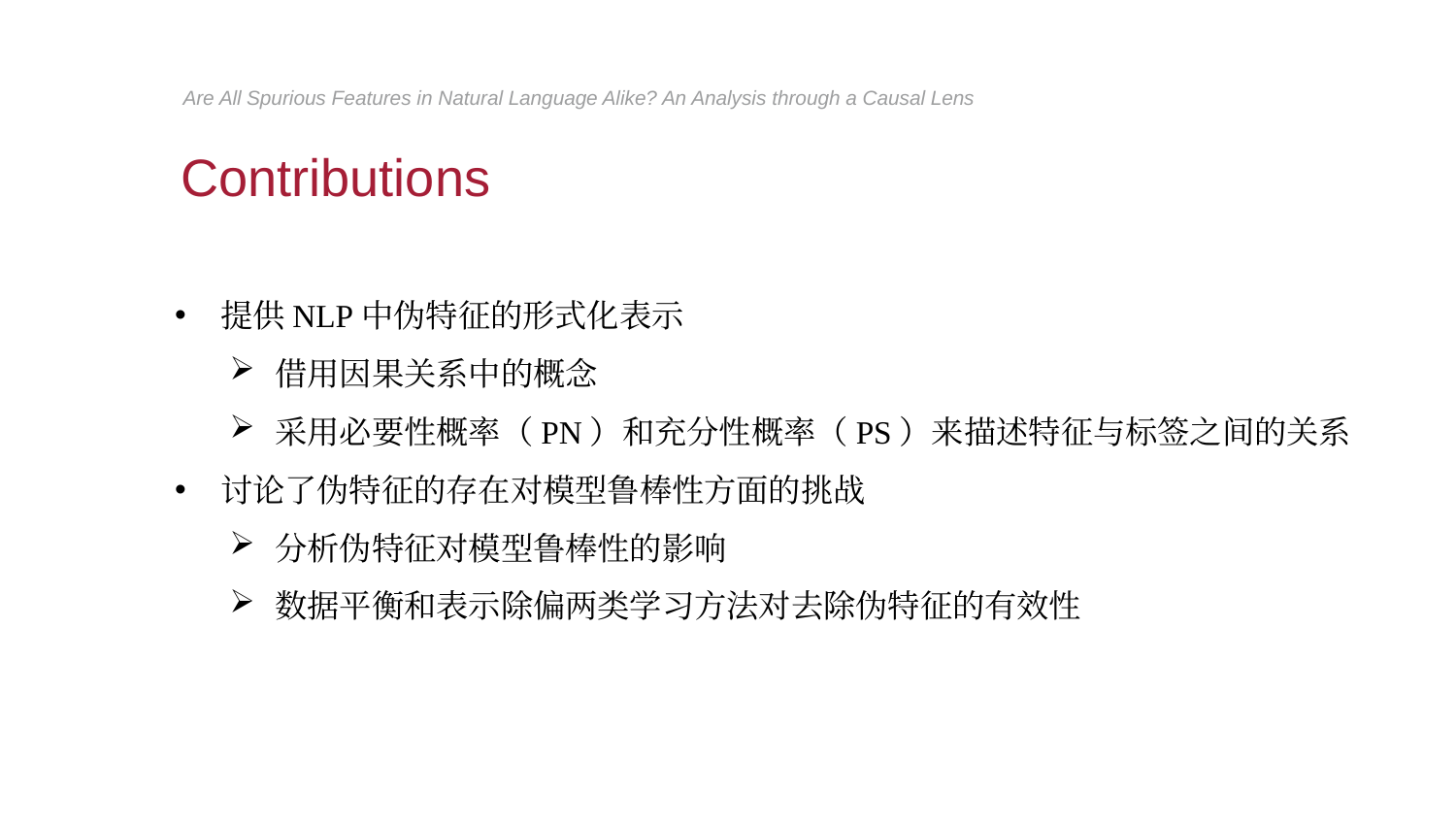

Are All Spurious Features in Natural Language Alike? An Analysis through a Causal Lens
Contributions
提供NLP中伪特征的形式化表示
借用因果关系中的概念
采用必要性概率（PN）和充分性概率（PS）来描述特征与标签之间的关系
讨论了伪特征的存在对模型鲁棒性方面的挑战
分析伪特征对模型鲁棒性的影响
数据平衡和表示除偏两类学习方法对去除伪特征的有效性